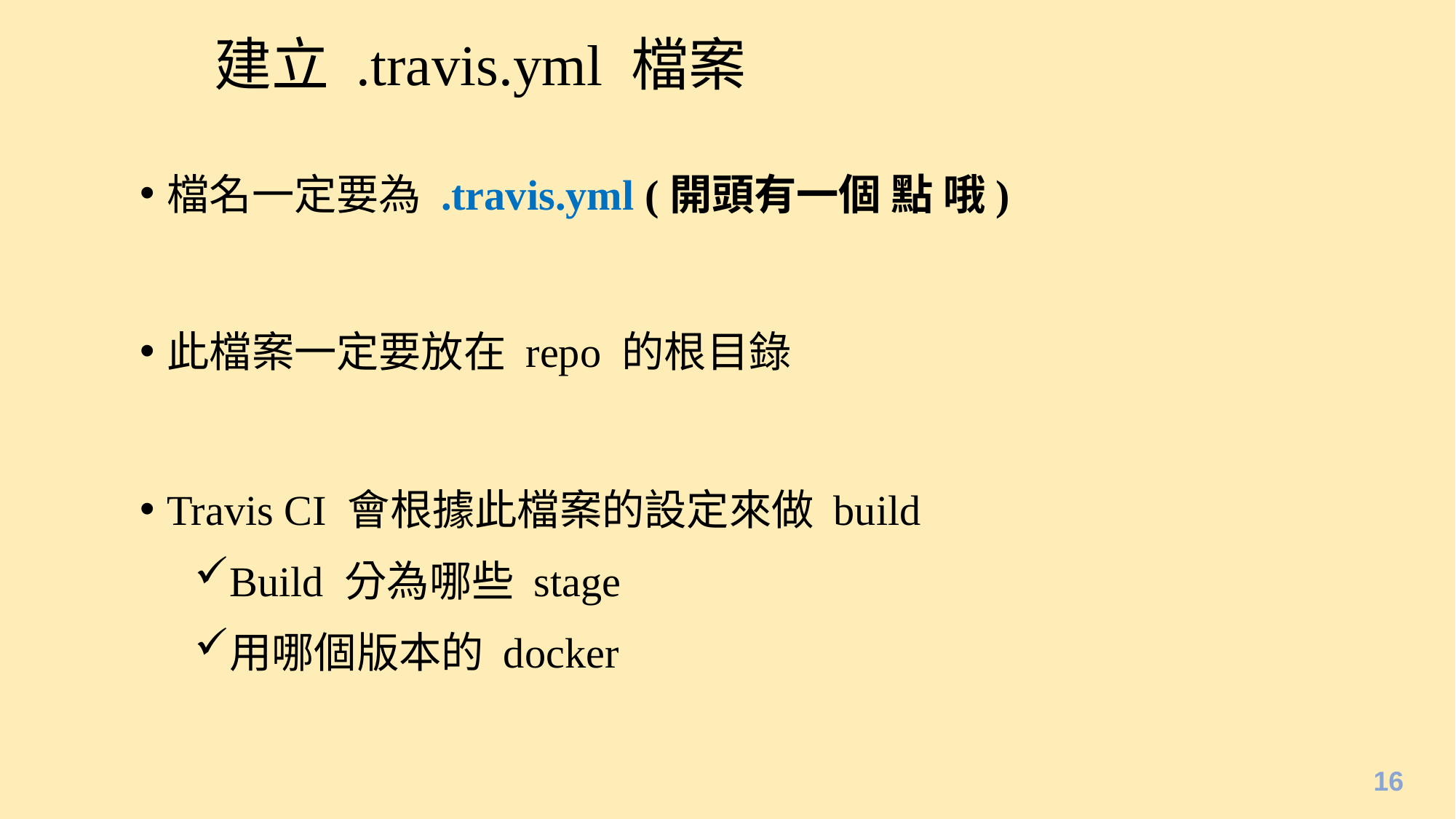

# 建立 .travis.yml 檔案
檔名一定要為 .travis.yml (開頭有一個 點 哦)

此檔案一定要放在 repo 的根目錄

Travis CI 會根據此檔案的設定來做 build
Build 分為哪些 stage
用哪個版本的 docker

16